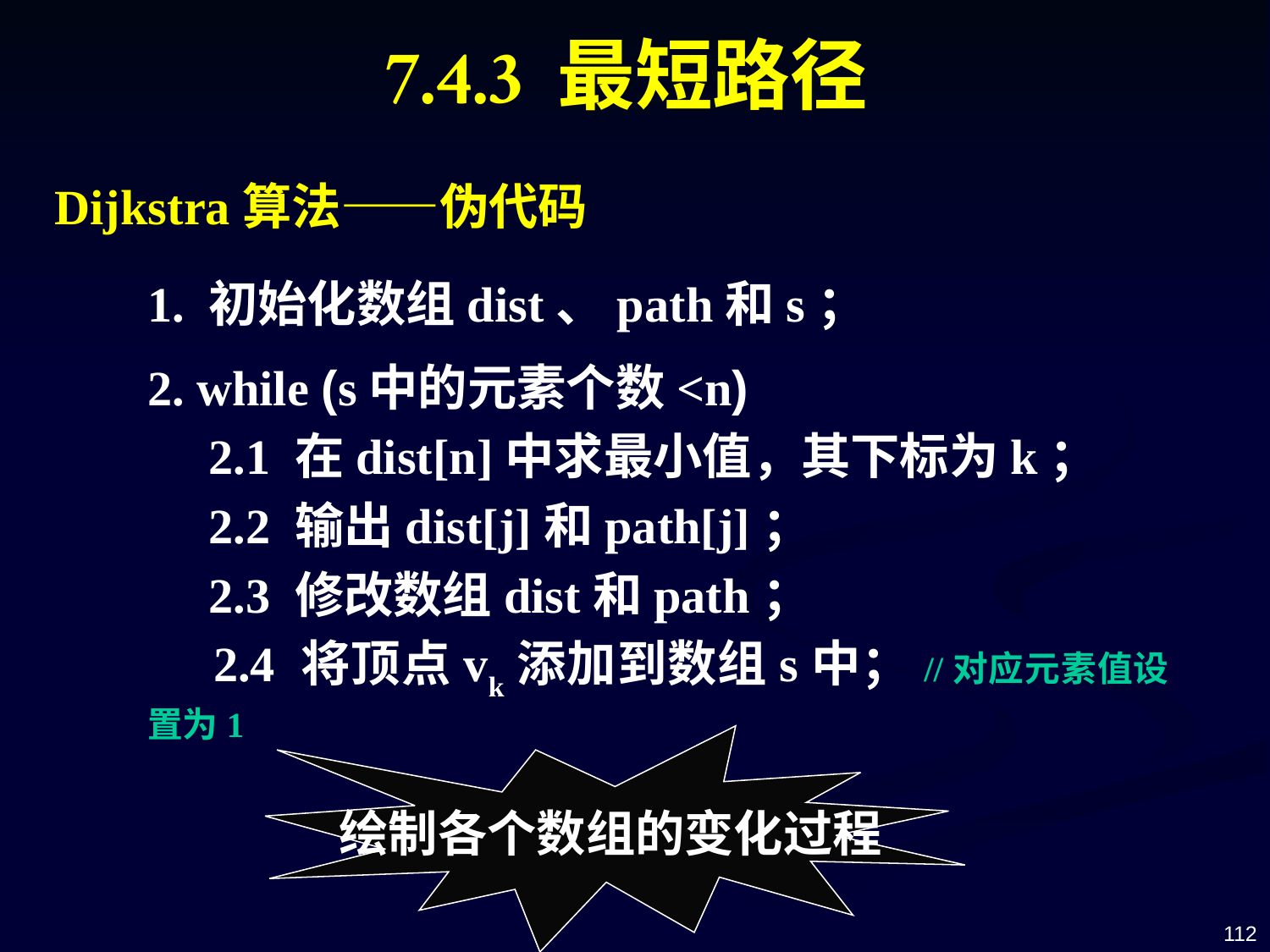

7.4.3 最短路径
Dijkstra算法——伪代码
1. 初始化数组dist、path和s；
2. while (s中的元素个数<n)
     2.1 在dist[n]中求最小值，其下标为k；
     2.2 输出dist[j]和path[j]；
     2.3 修改数组dist和path；
     2.4 将顶点vk添加到数组s中；//对应元素值设置为1
绘制各个数组的变化过程
112